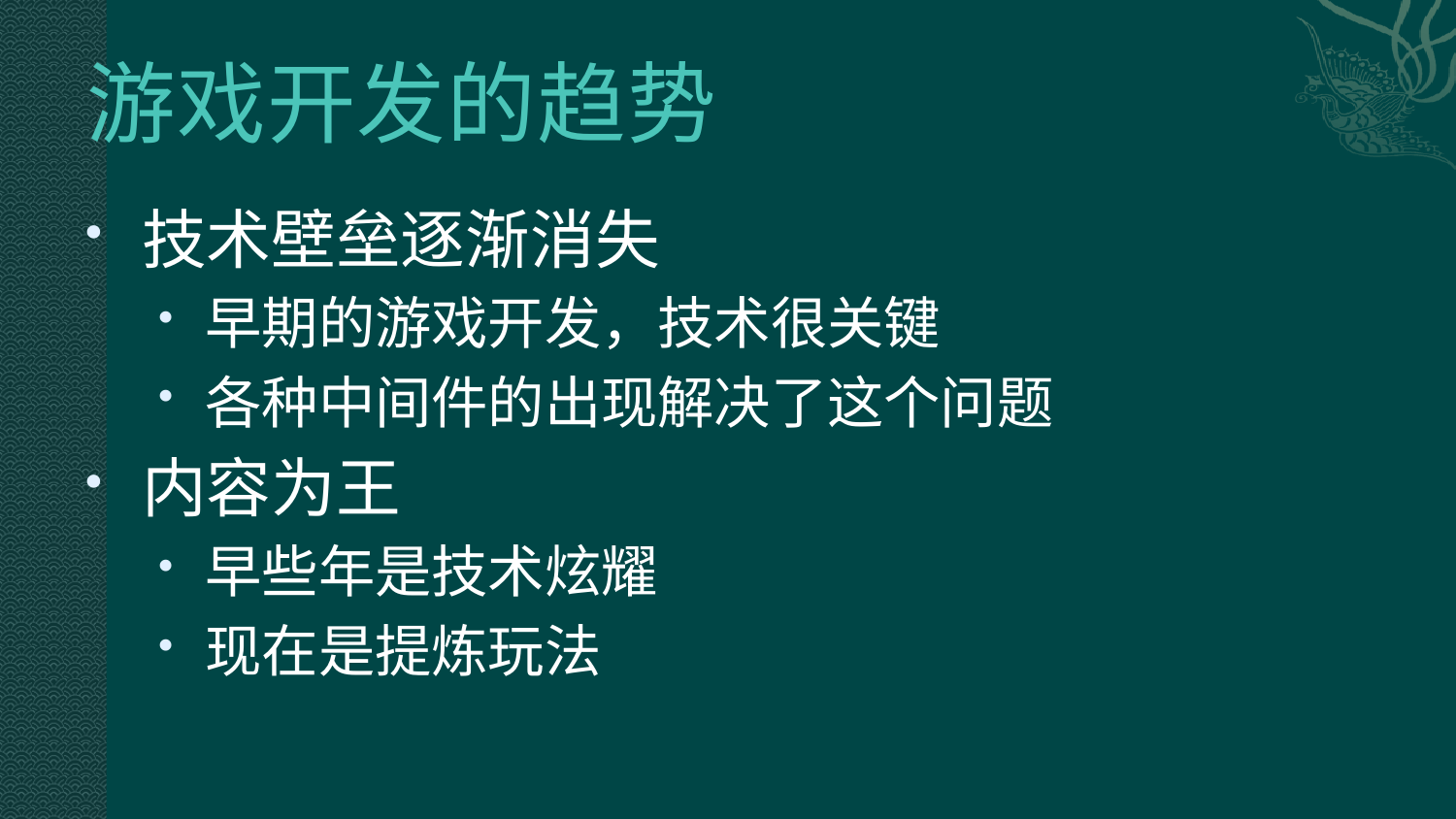

# 游戏开发的趋势
技术壁垒逐渐消失
早期的游戏开发，技术很关键
各种中间件的出现解决了这个问题
内容为王
早些年是技术炫耀
现在是提炼玩法